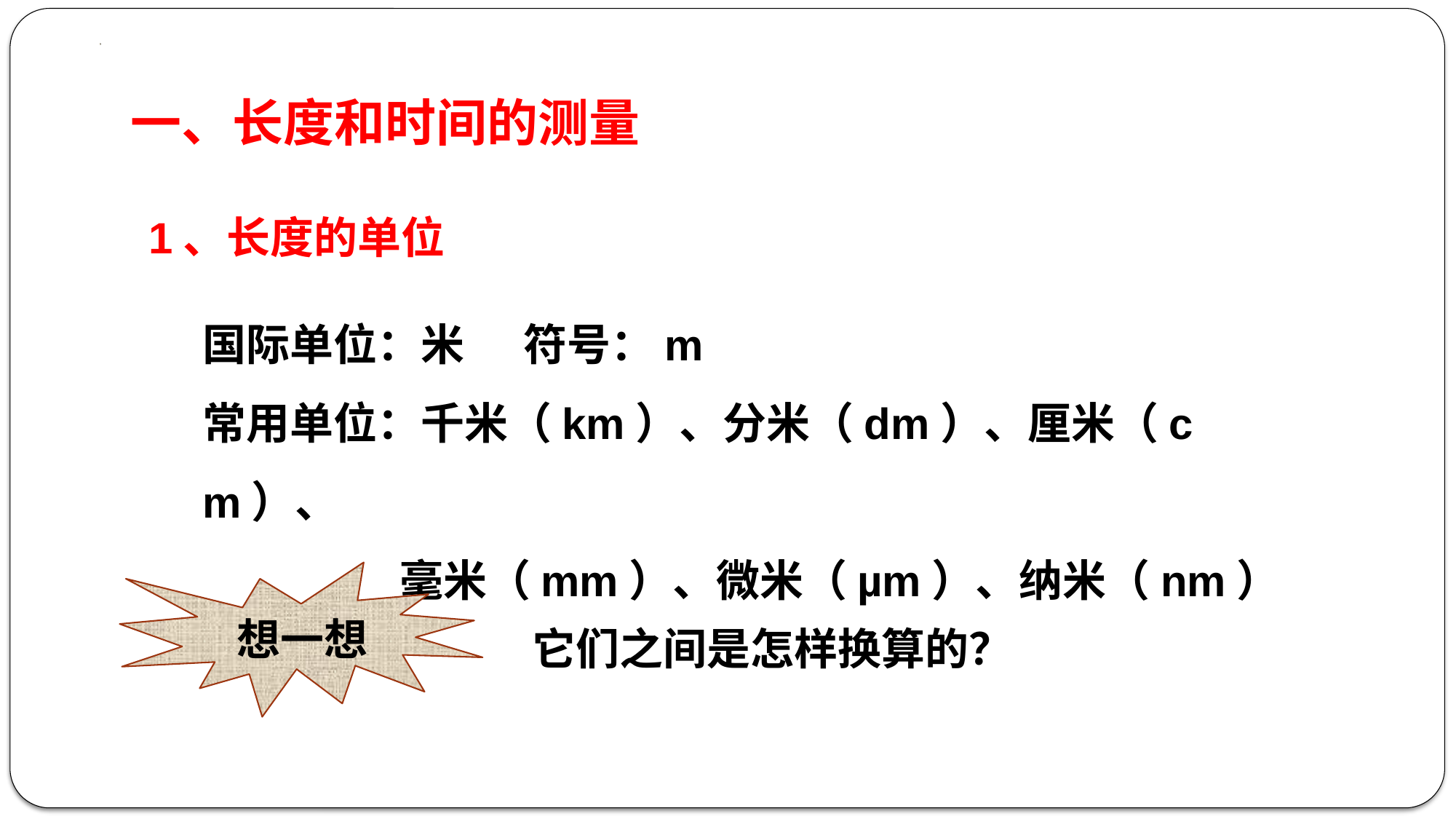

一、长度和时间的测量
1、长度的单位

国际单位：米      符号：m
常用单位：千米（km）、分米（dm）、厘米（cm）、
                   毫米（mm）、微米（µm）、纳米（nm）

想一想

它们之间是怎样换算的？